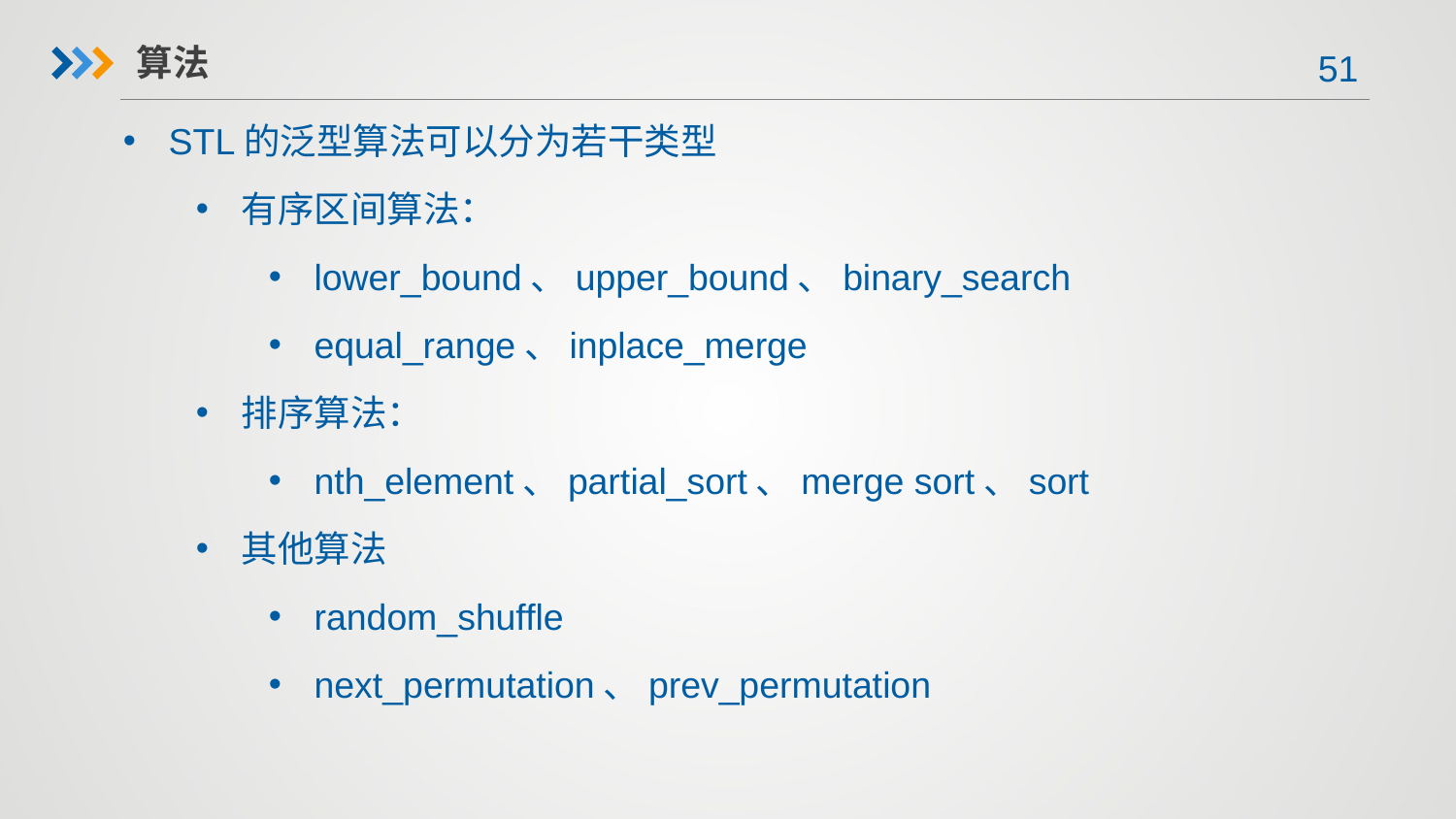

算法
STL的泛型算法可以分为若干类型
有序区间算法：
lower_bound、upper_bound、binary_search
equal_range、inplace_merge
排序算法：
nth_element、partial_sort、merge sort、sort
其他算法
random_shuffle
next_permutation、prev_permutation